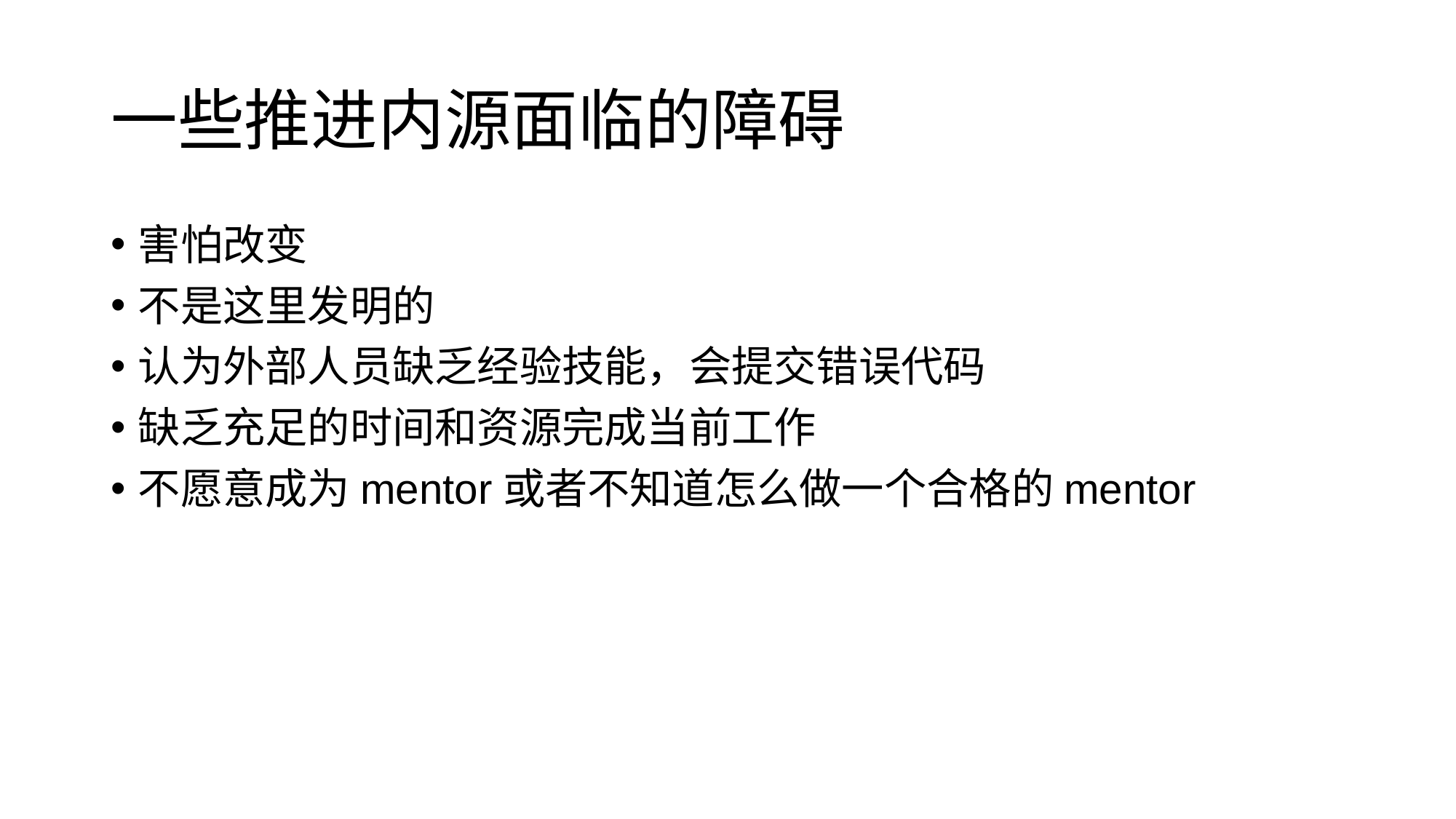

# 一些推进内源面临的障碍
害怕改变
不是这里发明的
认为外部人员缺乏经验技能，会提交错误代码
缺乏充足的时间和资源完成当前工作
不愿意成为mentor或者不知道怎么做一个合格的mentor